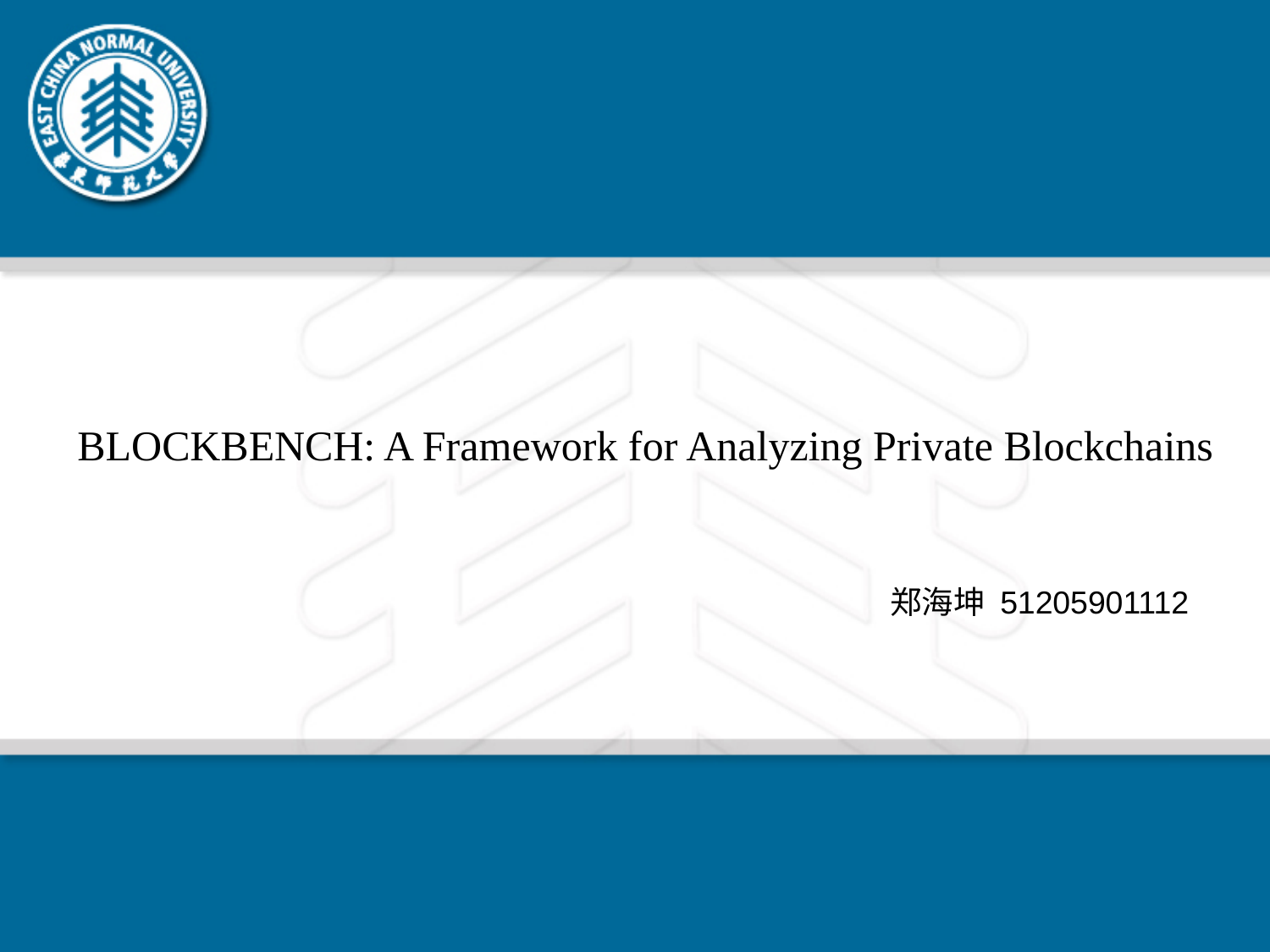

BLOCKBENCH: A Framework for Analyzing Private Blockchains
郑海坤 51205901112